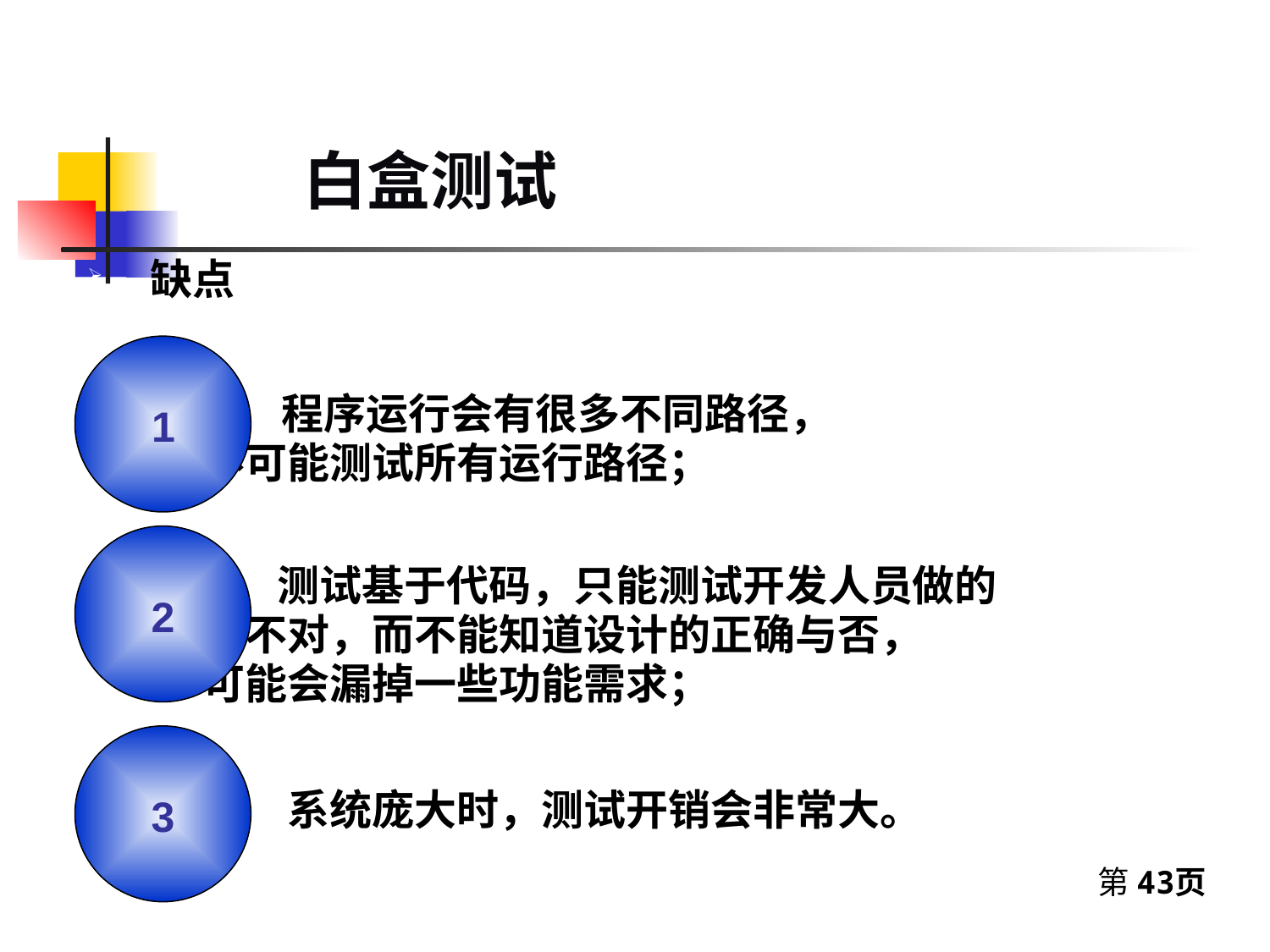

# 白盒测试
 白盒测试
 缺点

                       程序运行会有很多不同路径，
           不可能测试所有运行路径；

                                      测试基于代码，只能测试开发人员做的
           对不对，而不能知道设计的正确与否，
           可能会漏掉一些功能需求；

                                        系统庞大时，测试开销会非常大。

1

2

3